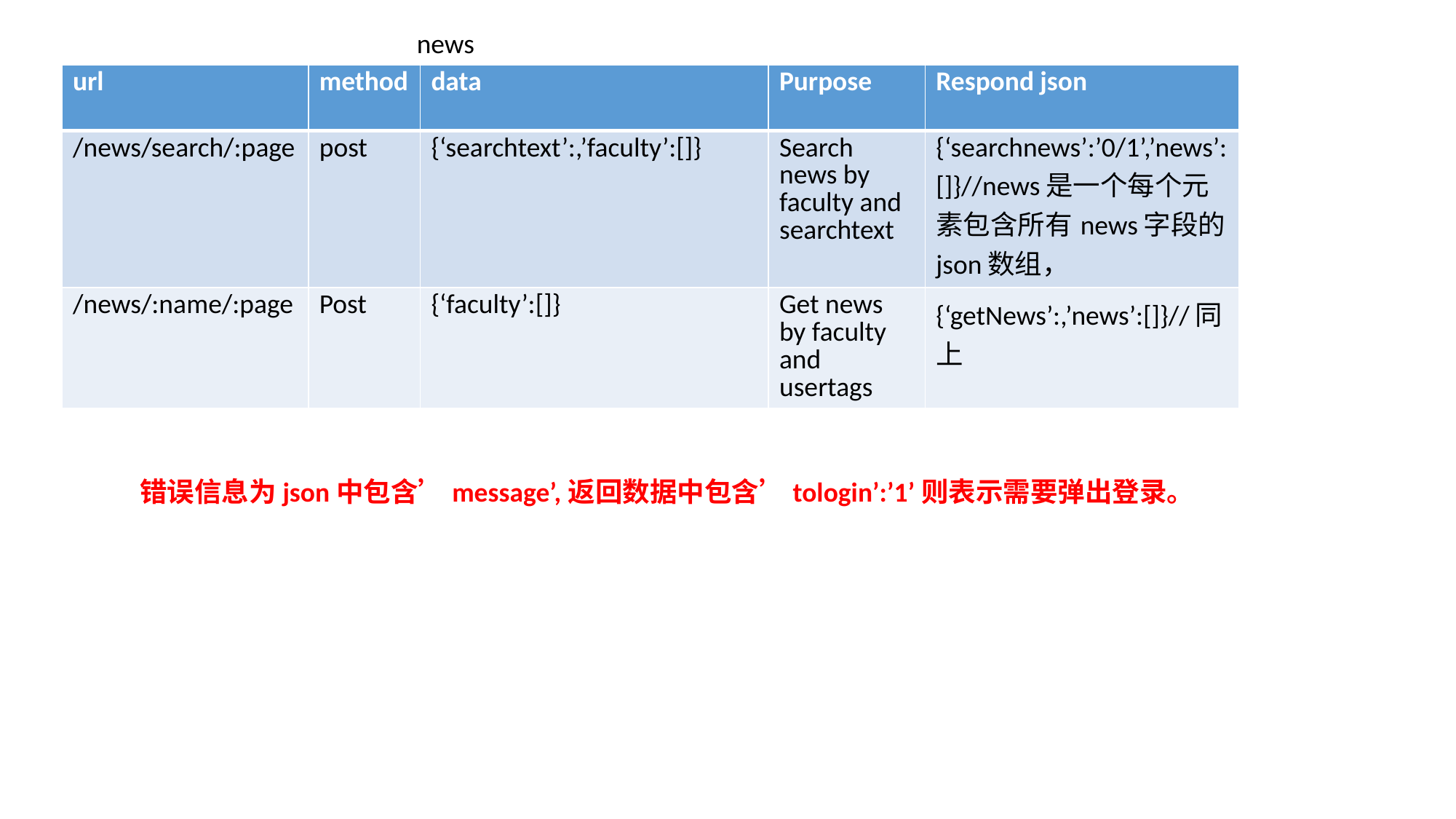

news
| url | method | data | Purpose | Respond json |
| --- | --- | --- | --- | --- |
| /news/search/:page | post | {‘searchtext’:,’faculty’:[]} | Search news by faculty and searchtext | {‘searchnews’:’0/1’,’news’:[]}//news是一个每个元素包含所有news字段的json数组， |
| /news/:name/:page | Post | {‘faculty’:[]} | Get news by faculty and usertags | {‘getNews’:,’news’:[]}//同上 |
错误信息为json中包含’message’,返回数据中包含’tologin’:’1’则表示需要弹出登录。